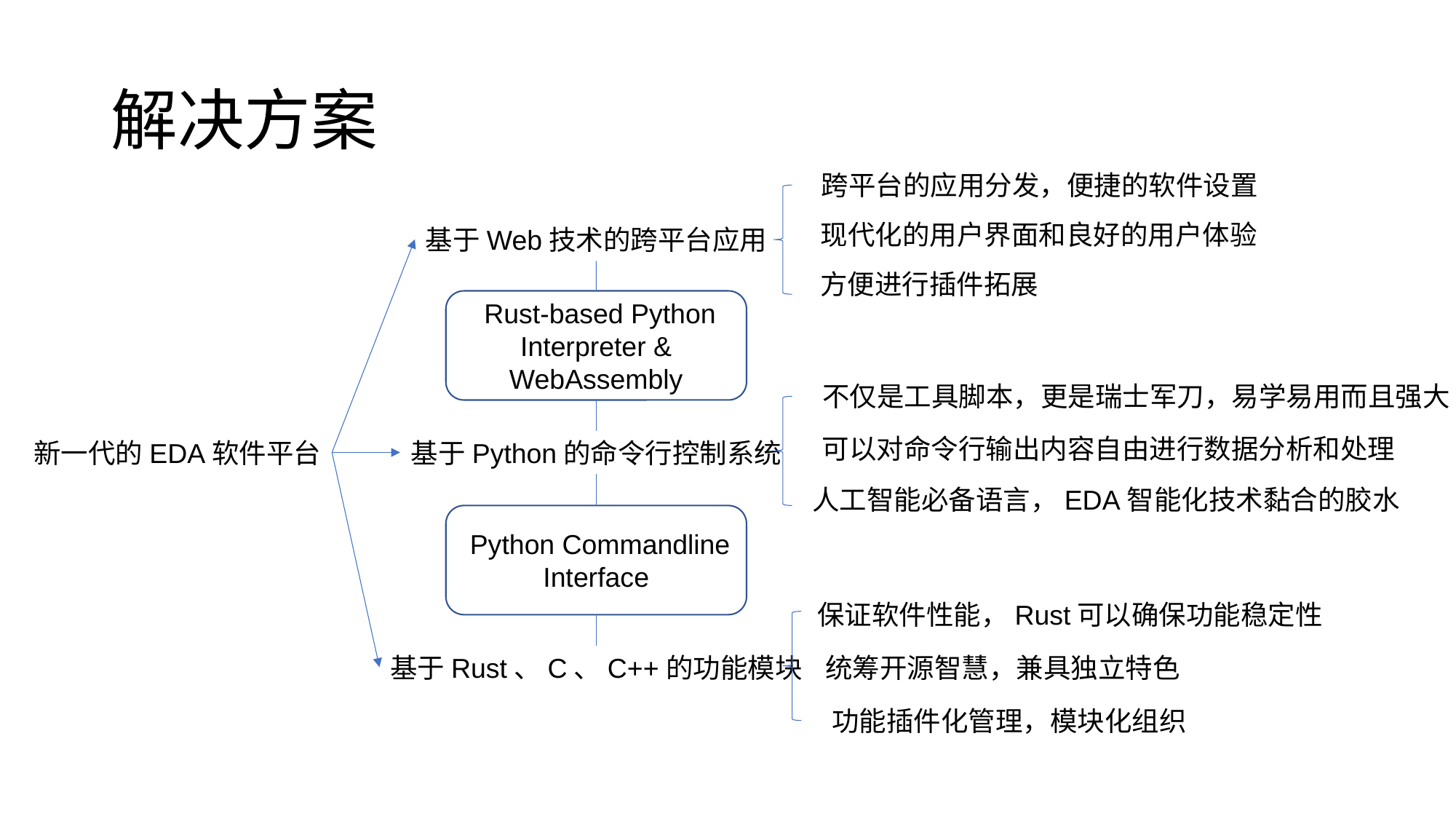

# 解决方案
跨平台的应用分发，便捷的软件设置

现代化的用户界面和良好的用户体验
基于Web技术的跨平台应用
方便进行插件拓展
 Rust-based Python Interpreter & WebAssembly
不仅是工具脚本，更是瑞士军刀，易学易用而且强大

可以对命令行输出内容自由进行数据分析和处理
新一代的EDA软件平台
基于Python的命令行控制系统
人工智能必备语言，EDA智能化技术黏合的胶水
 Python Commandline Interface
保证软件性能，Rust可以确保功能稳定性

统筹开源智慧，兼具独立特色
基于Rust、C、C++的功能模块
功能插件化管理，模块化组织